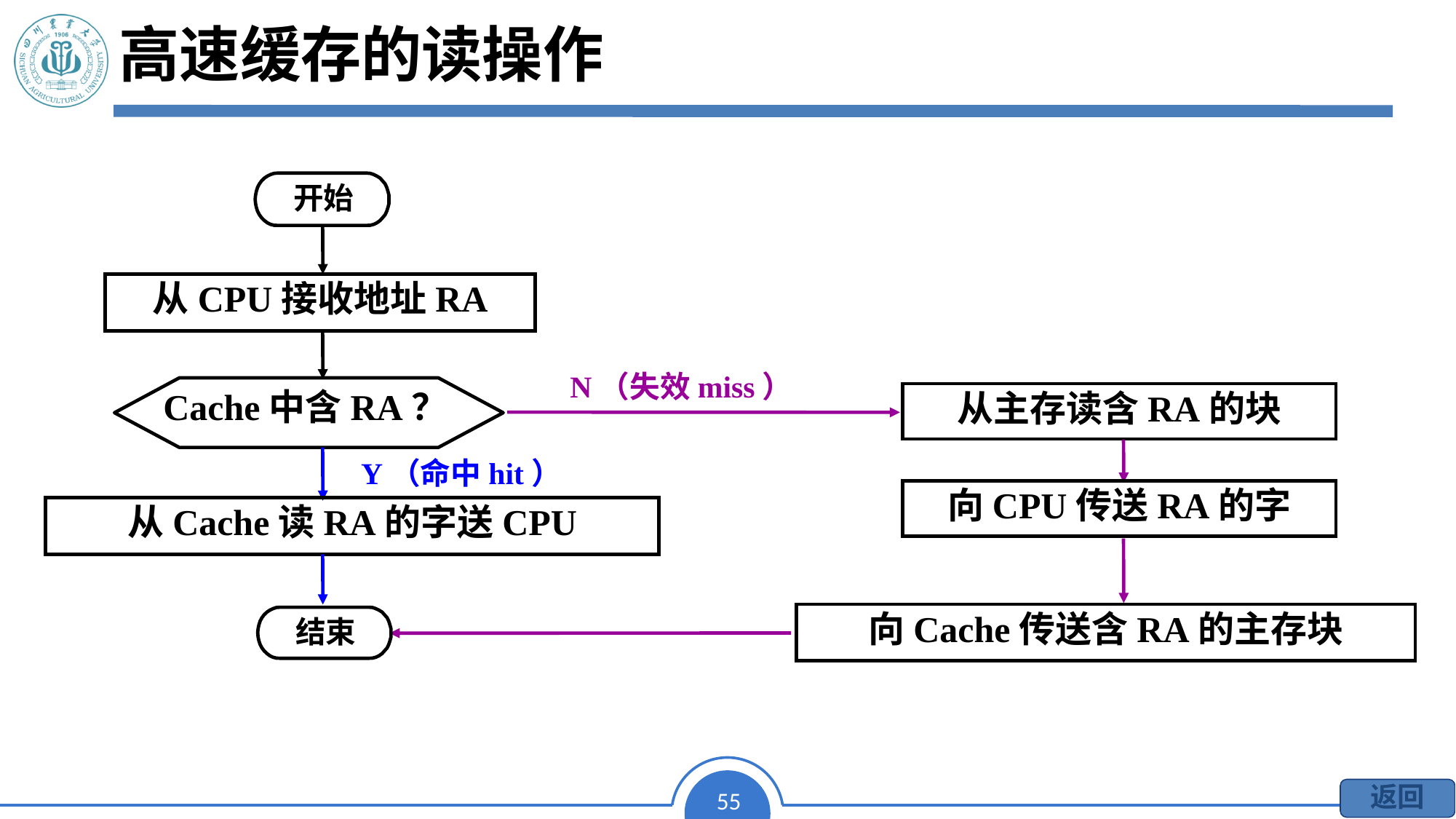

# 高速缓存的读操作

开始

从CPU接收地址RA

N（失效miss）

Cache中含RA？
从主存读含RA的块

Y（命中hit）
向CPU传送RA的字
从Cache读RA的字送CPU

向Cache传送含RA的主存块

结束

返回